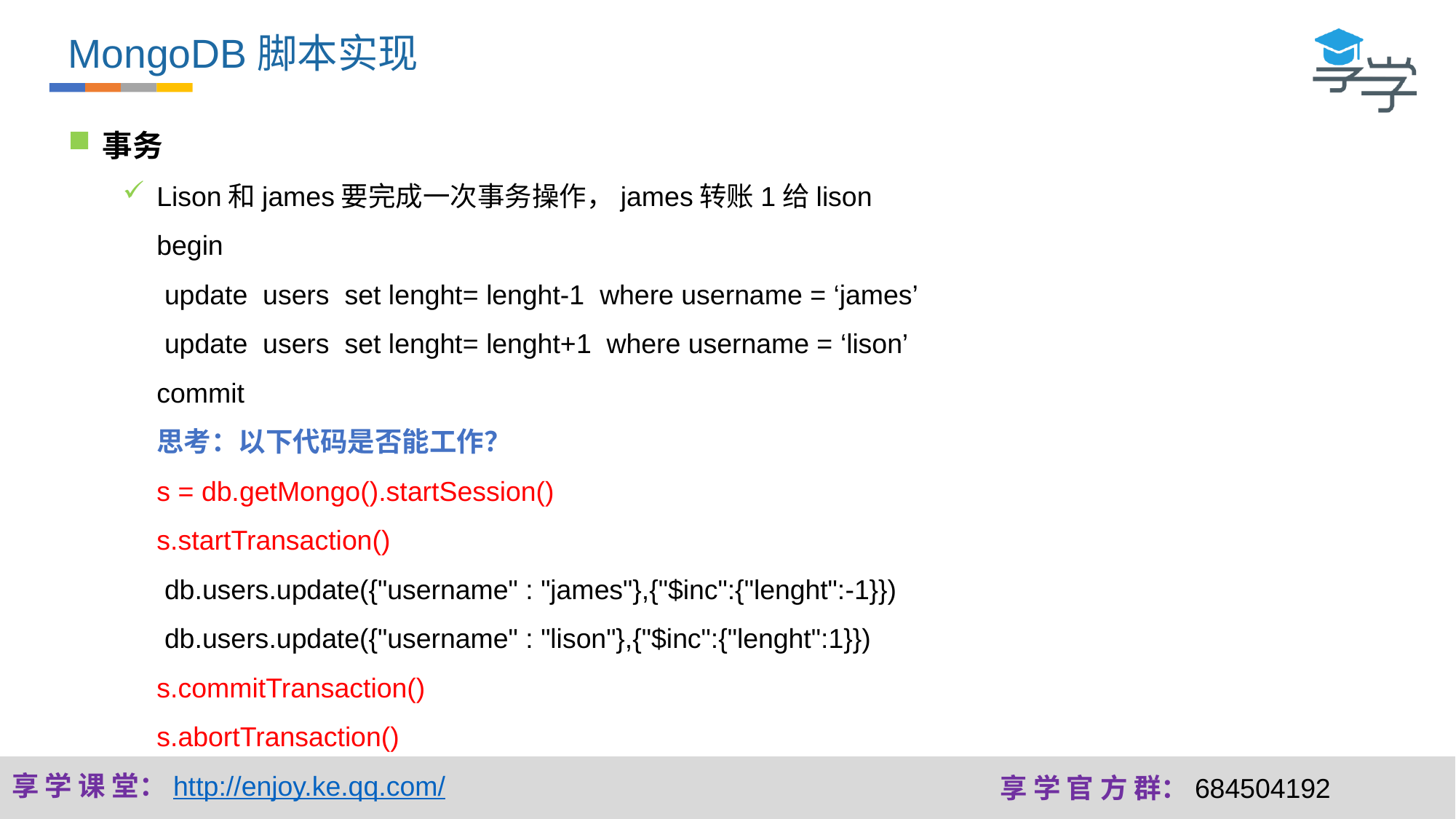

MongoDB脚本实现

事务
Lison和james要完成一次事务操作，james转账1给lison
begin
 update  users  set lenght= lenght-1  where username = ‘james’
 update  users  set lenght= lenght+1  where username = ‘lison’
commit
思考：以下代码是否能工作？
s = db.getMongo().startSession()
s.startTransaction()
 db.users.update({"username" : "james"},{"$inc":{"lenght":-1}})
 db.users.update({"username" : "lison"},{"$inc":{"lenght":1}})
s.commitTransaction()
s.abortTransaction()